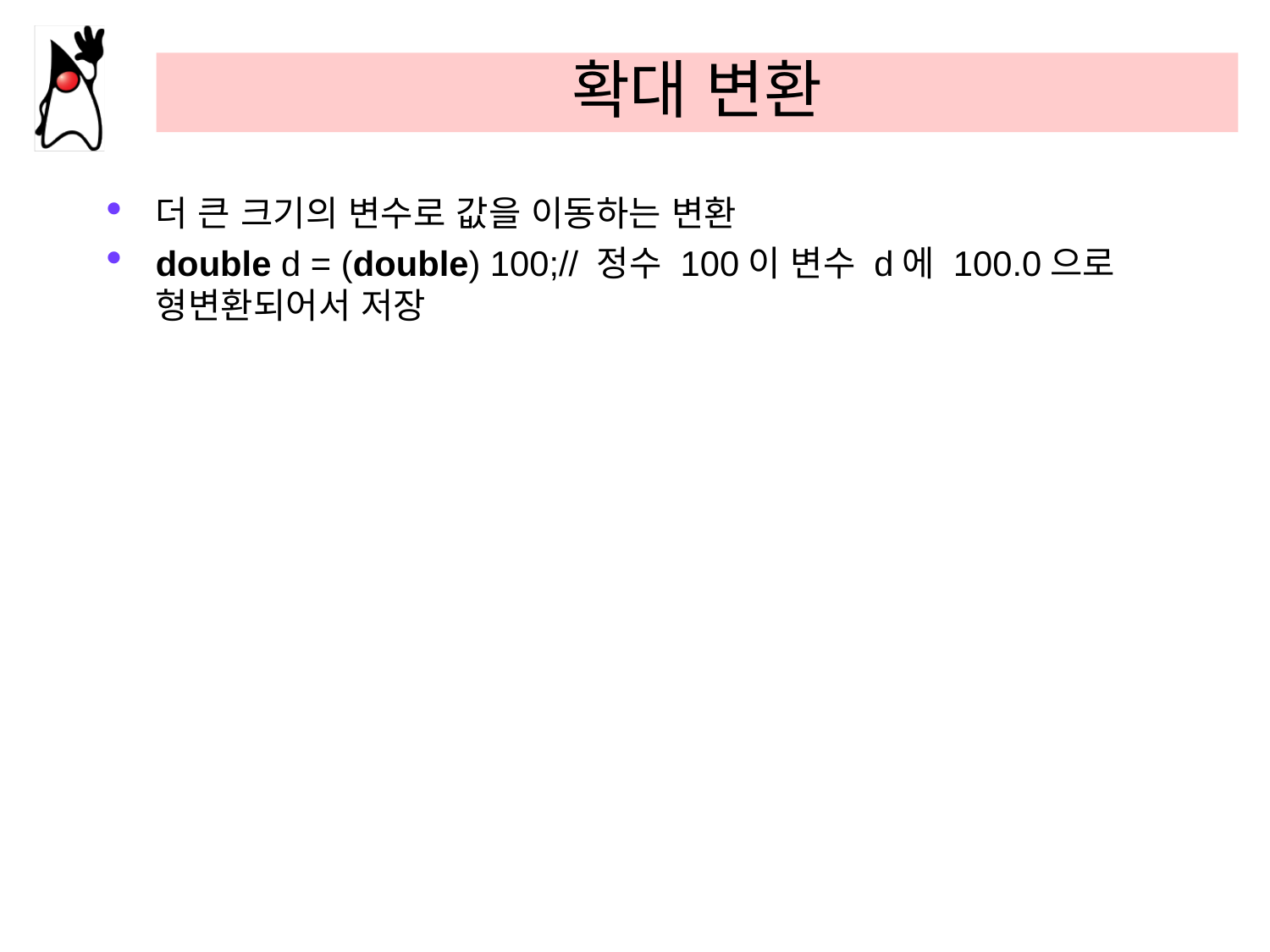

# 확대 변환
더 큰 크기의 변수로 값을 이동하는 변환
double d = (double) 100;// 정수 100이 변수 d에 100.0으로 형변환되어서 저장